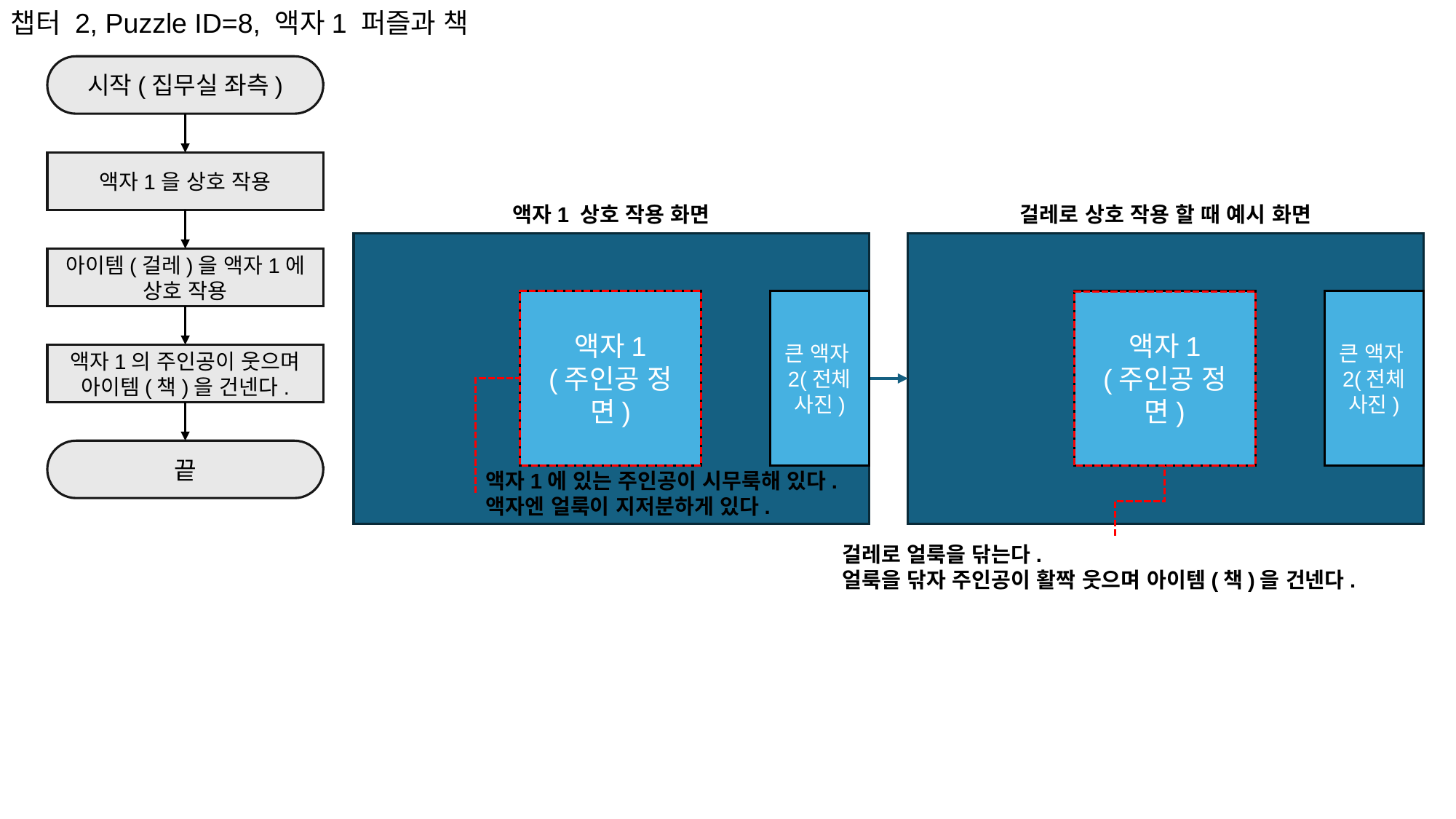

챕터 2, Puzzle ID=8, 액자1 퍼즐과 책
시작(집무실 좌측)
액자1을 상호 작용
액자1 상호 작용 화면
걸레로 상호 작용 할 때 예시 화면

아이템(걸레)을 액자1에
상호 작용
액자1
(주인공 정면)

큰 액자2(전체 사진)
액자1
(주인공 정면)
큰 액자2(전체 사진)

액자1의 주인공이 웃으며 아이템(책)을 건넨다.
끝
액자1에 있는 주인공이 시무룩해 있다.
액자엔 얼룩이 지저분하게 있다.
걸레로 얼룩을 닦는다.
얼룩을 닦자 주인공이 활짝 웃으며 아이템(책)을 건넨다.